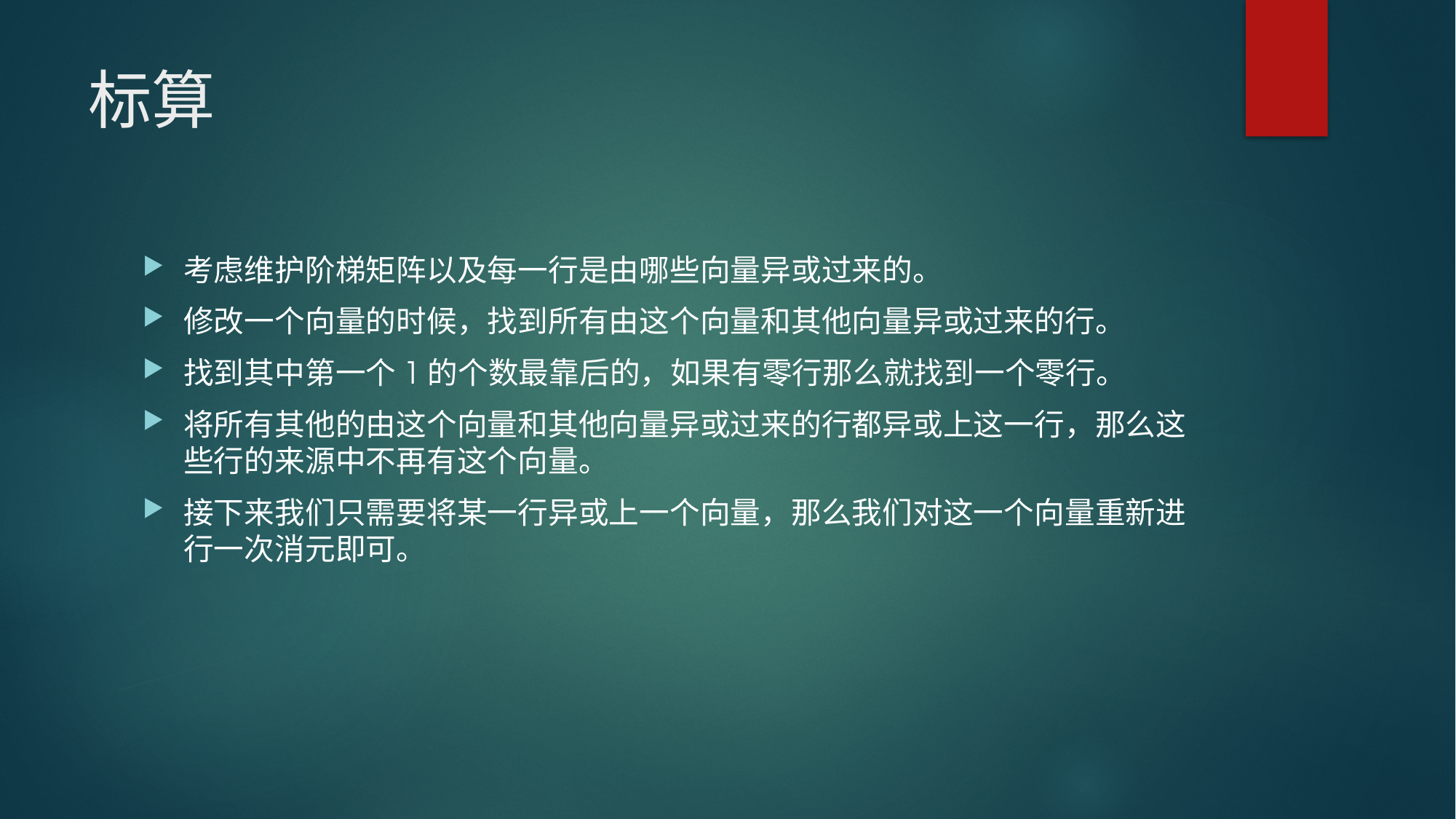

# 标算
考虑维护阶梯矩阵以及每一行是由哪些向量异或过来的。
修改一个向量的时候，找到所有由这个向量和其他向量异或过来的行。
找到其中第一个1的个数最靠后的，如果有零行那么就找到一个零行。
将所有其他的由这个向量和其他向量异或过来的行都异或上这一行，那么这些行的来源中不再有这个向量。
接下来我们只需要将某一行异或上一个向量，那么我们对这一个向量重新进行一次消元即可。